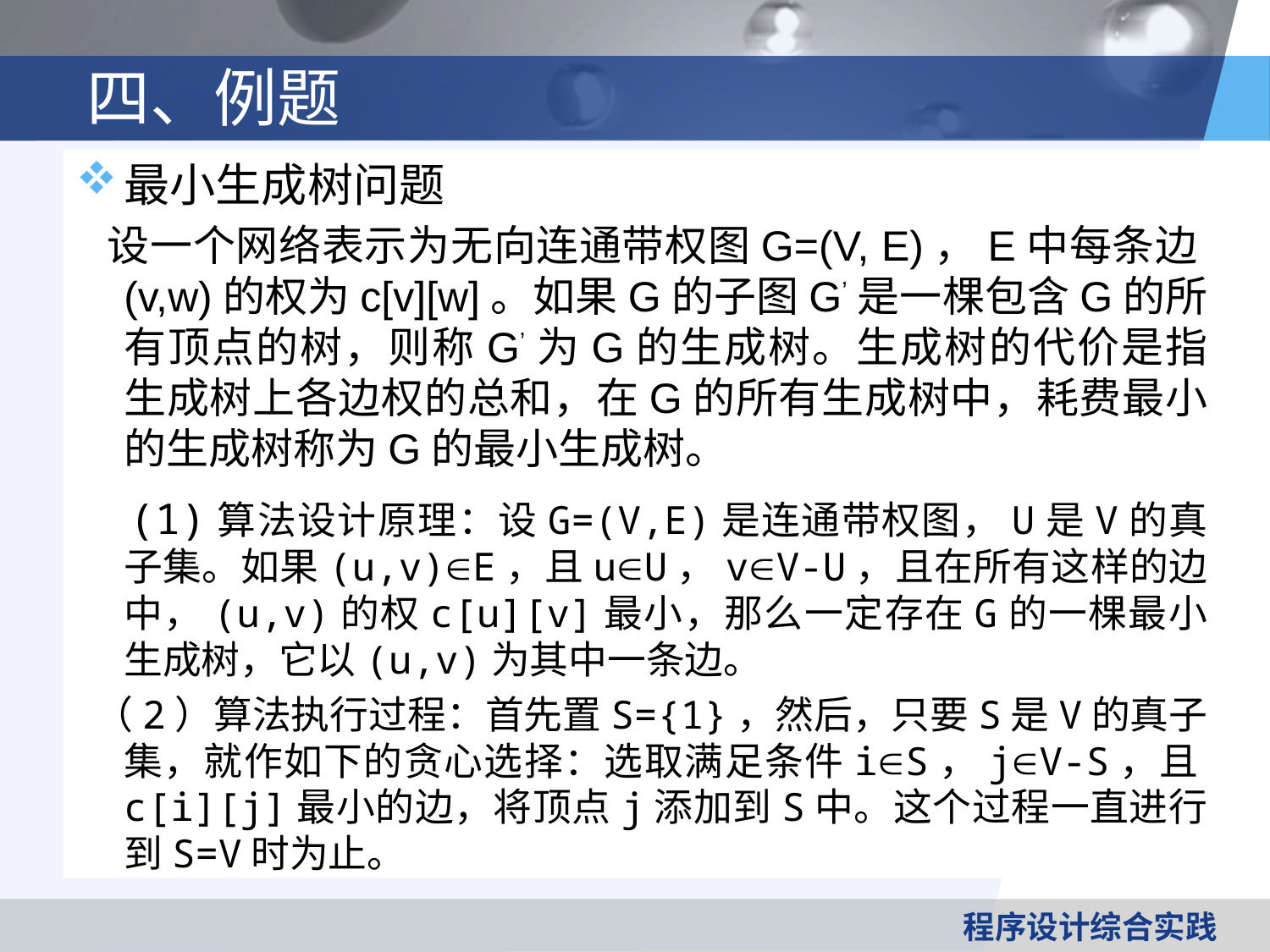

# 四、例题
最小生成树问题
  设一个网络表示为无向连通带权图G=(V, E)，E中每条边(v,w)的权为c[v][w]。如果G的子图G’是一棵包含G的所有顶点的树，则称G’为G的生成树。生成树的代价是指生成树上各边权的总和，在G的所有生成树中，耗费最小的生成树称为G的最小生成树。

  (1)算法设计原理：设G=(V,E)是连通带权图，U是V的真子集。如果(u,v)∈E，且u∈U，v∈V-U，且在所有这样的边中，(u,v)的权c[u][v]最小，那么一定存在G的一棵最小生成树，它以(u,v)为其中一条边。
 （2）算法执行过程：首先置S={1}，然后，只要S是V的真子集，就作如下的贪心选择：选取满足条件i∈S，j∈V-S，且c[i][j]最小的边，将顶点j添加到S中。这个过程一直进行到S=V时为止。